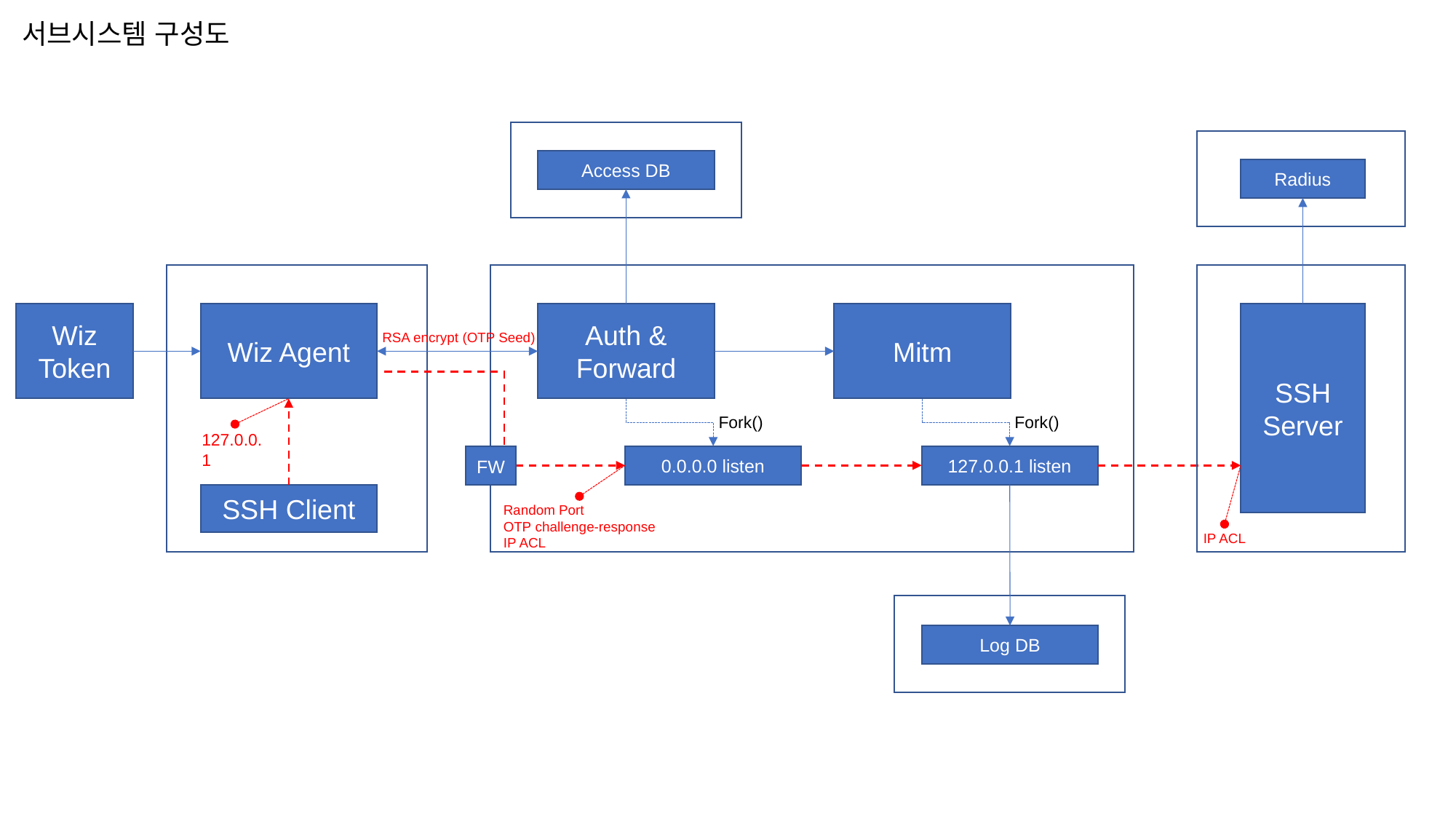

서브시스템 구성도

Access DB
Radius

Wiz
Token
SSH
Server
Wiz Agent
Auth &
Forward
Mitm
RSA encrypt (OTP Seed)
Fork()
Fork()
127.0.0.1
0.0.0.0 listen
127.0.0.1 listen
FW
SSH Client
Random Port
OTP challenge-response
IP ACL
IP ACL

Log DB